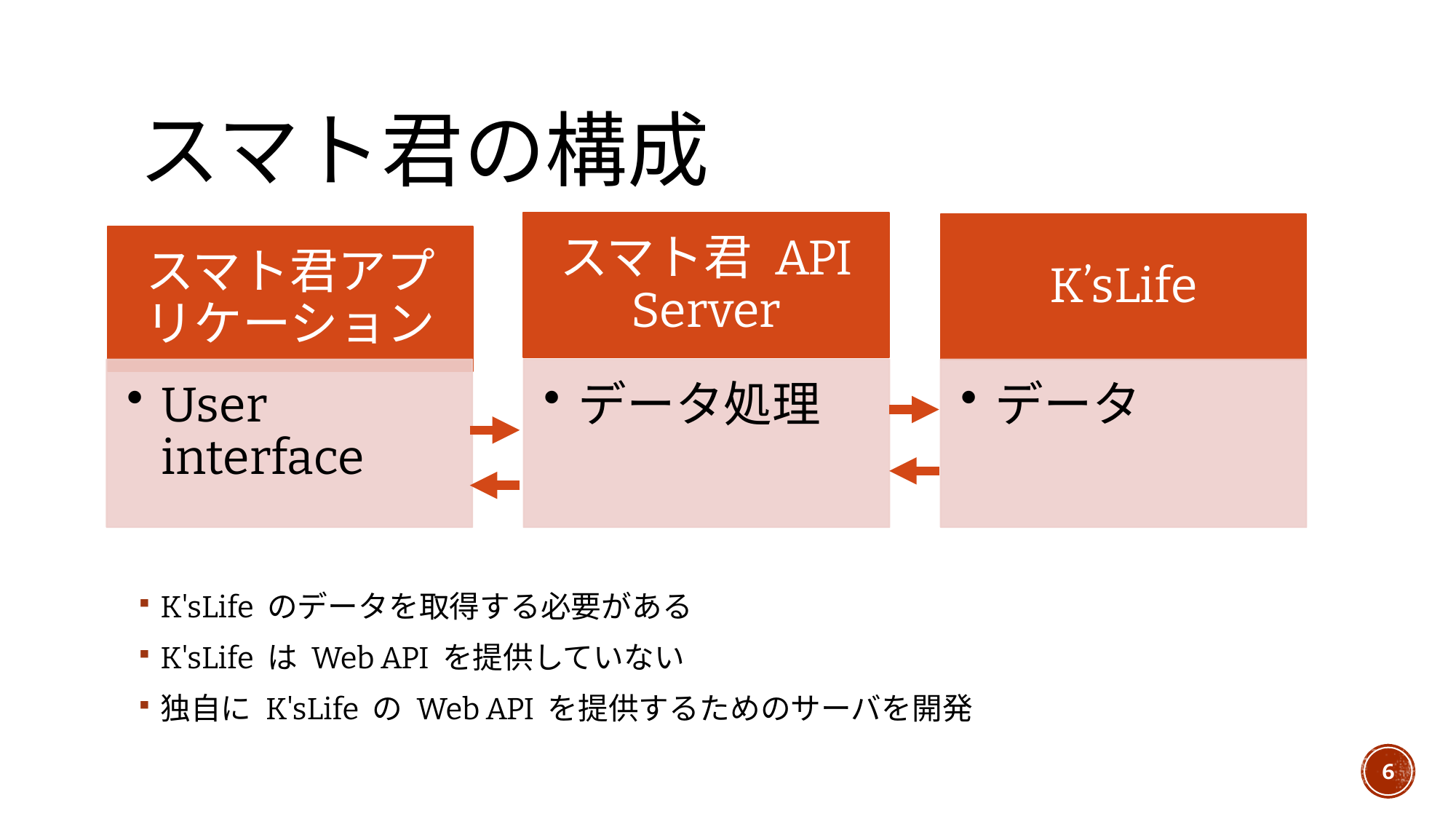

# スマト君の構成
スマト君アプリケーション
User interface
スマト君 API Server
データ処理
K’sLife
データ

K'sLife のデータを取得する必要がある
K'sLife は Web API を提供していない
独自に K'sLife の Web API を提供するためのサーバを開発

6